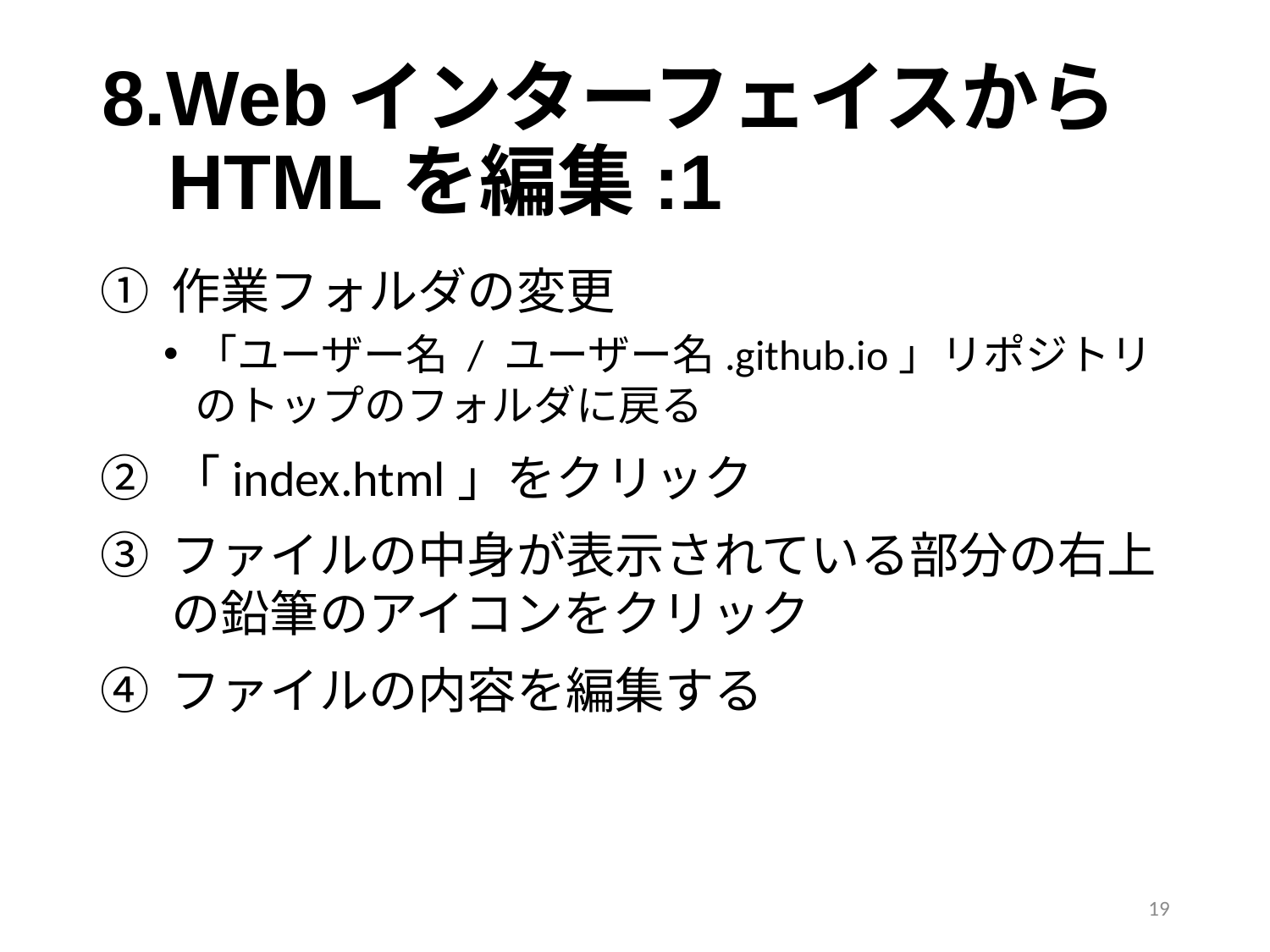

# 8.WebインターフェイスからHTMLを編集:1
作業フォルダの変更
「ユーザー名 / ユーザー名.github.io」リポジトリのトップのフォルダに戻る
「index.html」をクリック
ファイルの中身が表示されている部分の右上の鉛筆のアイコンをクリック
ファイルの内容を編集する
19